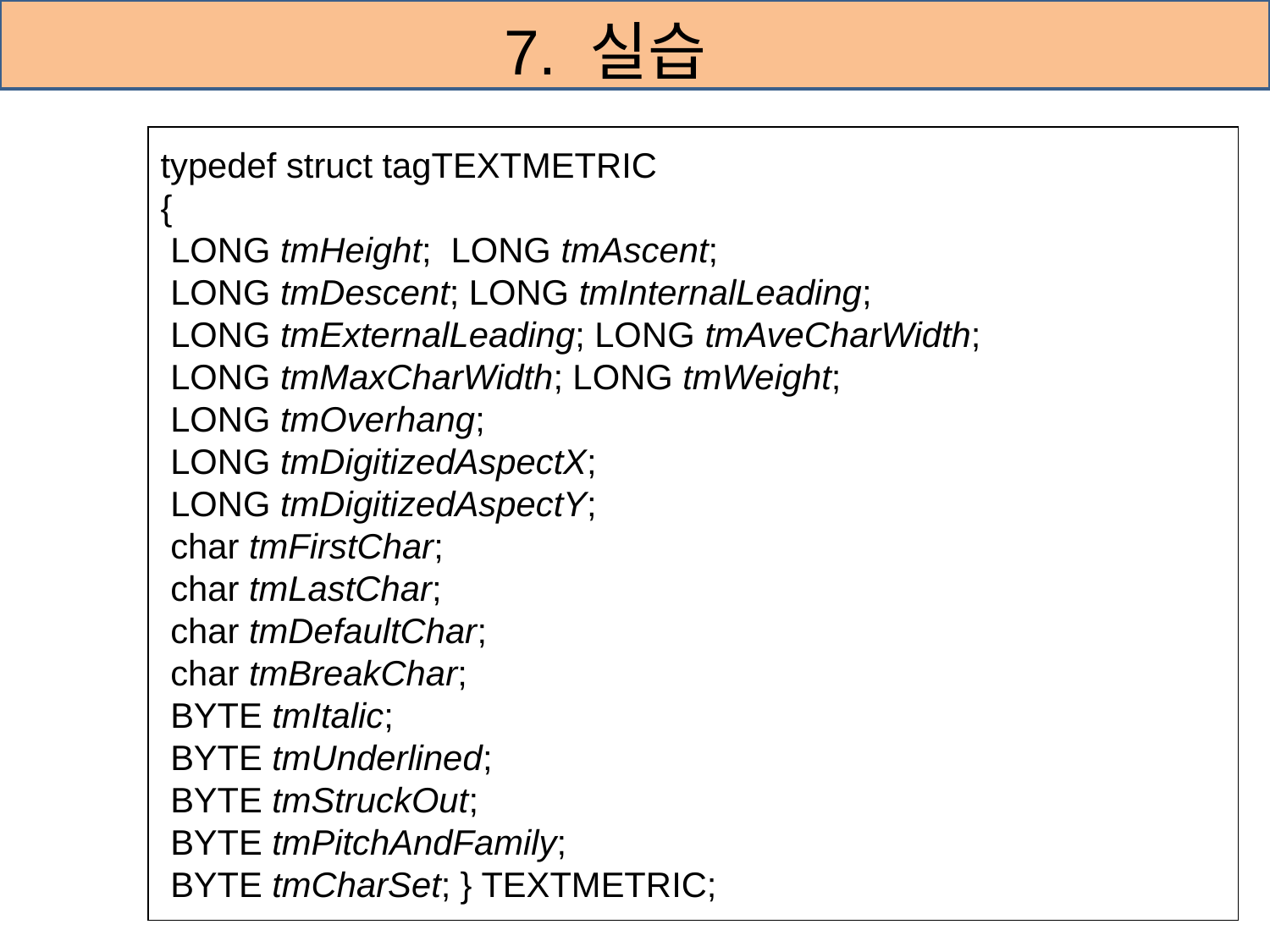

# 7. 실습
typedef struct tagTEXTMETRIC
{
 LONG tmHeight;  LONG tmAscent;
 LONG tmDescent; LONG tmInternalLeading;
 LONG tmExternalLeading; LONG tmAveCharWidth;
 LONG tmMaxCharWidth; LONG tmWeight;
 LONG tmOverhang;
 LONG tmDigitizedAspectX;
 LONG tmDigitizedAspectY;
 char tmFirstChar;
 char tmLastChar;
 char tmDefaultChar;
 char tmBreakChar;
 BYTE tmItalic;
 BYTE tmUnderlined;
 BYTE tmStruckOut;
 BYTE tmPitchAndFamily;
 BYTE tmCharSet; } TEXTMETRIC;